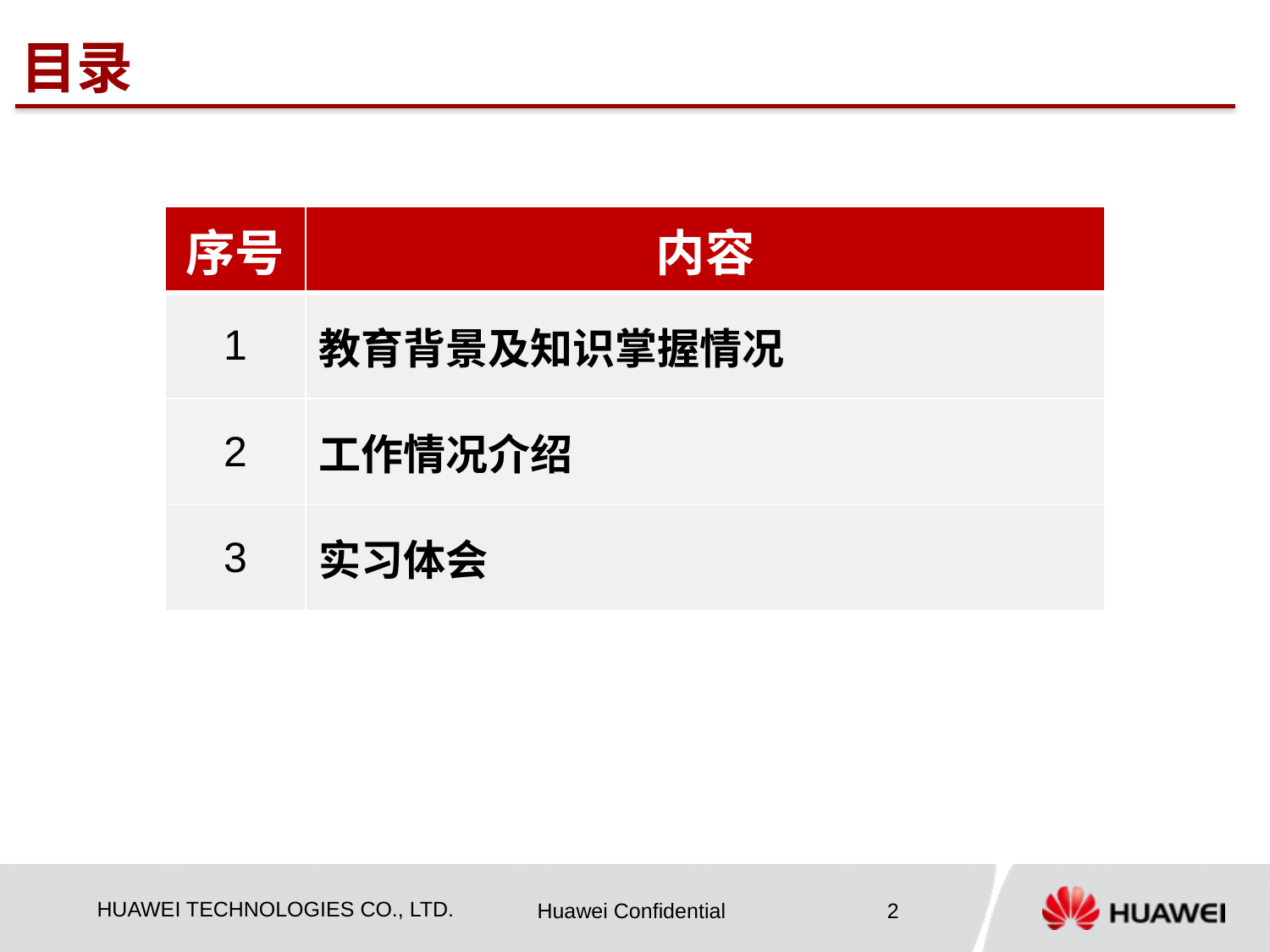

# 目录
| 序号 | 内容 |
| --- | --- |
| 1 | 教育背景及知识掌握情况 |
| 2 | 工作情况介绍 |
| 3 | 实习体会 |